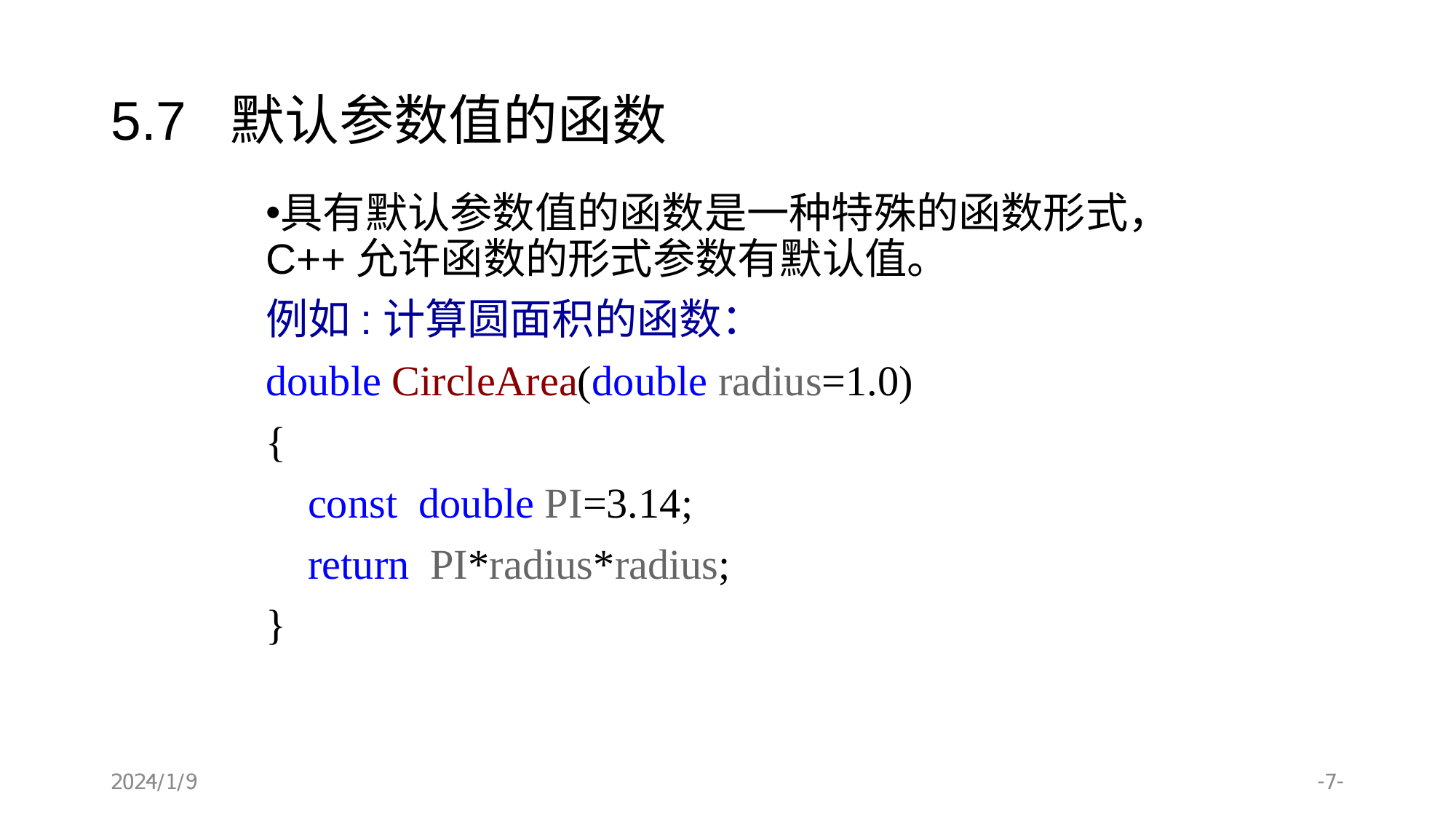

# 5.7  默认参数值的函数
具有默认参数值的函数是一种特殊的函数形式， C++允许函数的形式参数有默认值。
例如:计算圆面积的函数：
double CircleArea(double radius=1.0)
{
    const  double PI=3.14;
    return  PI*radius*radius;
}
2024/1/9
-7-